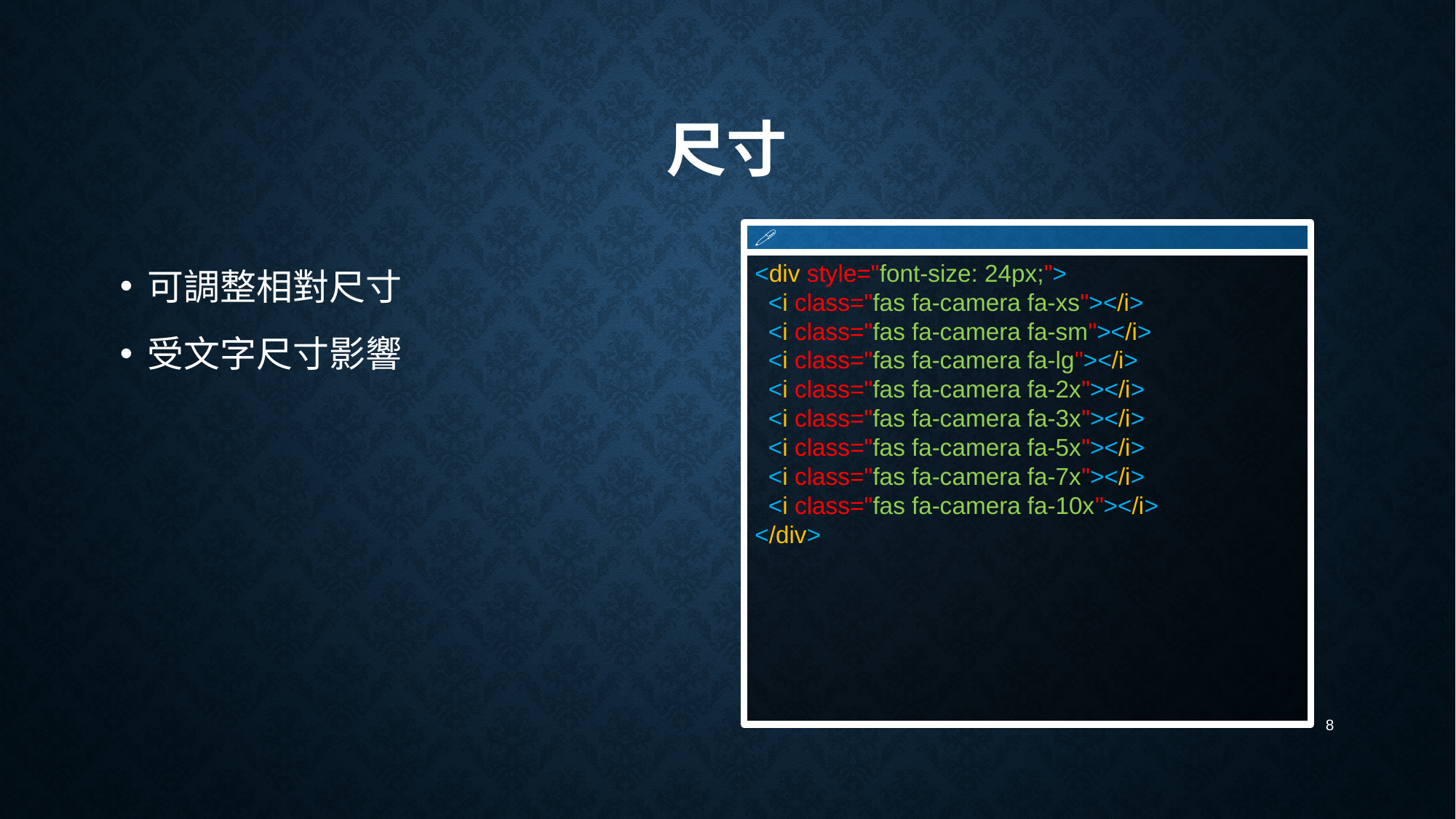

# 尺寸
🖊
<div style="font-size: 24px;">
  <i class="fas fa-camera fa-xs"></i>
  <i class="fas fa-camera fa-sm"></i>
  <i class="fas fa-camera fa-lg"></i>
  <i class="fas fa-camera fa-2x"></i>
  <i class="fas fa-camera fa-3x"></i>
  <i class="fas fa-camera fa-5x"></i>
  <i class="fas fa-camera fa-7x"></i>
  <i class="fas fa-camera fa-10x"></i>
</div>
可調整相對尺寸
受文字尺寸影響
8